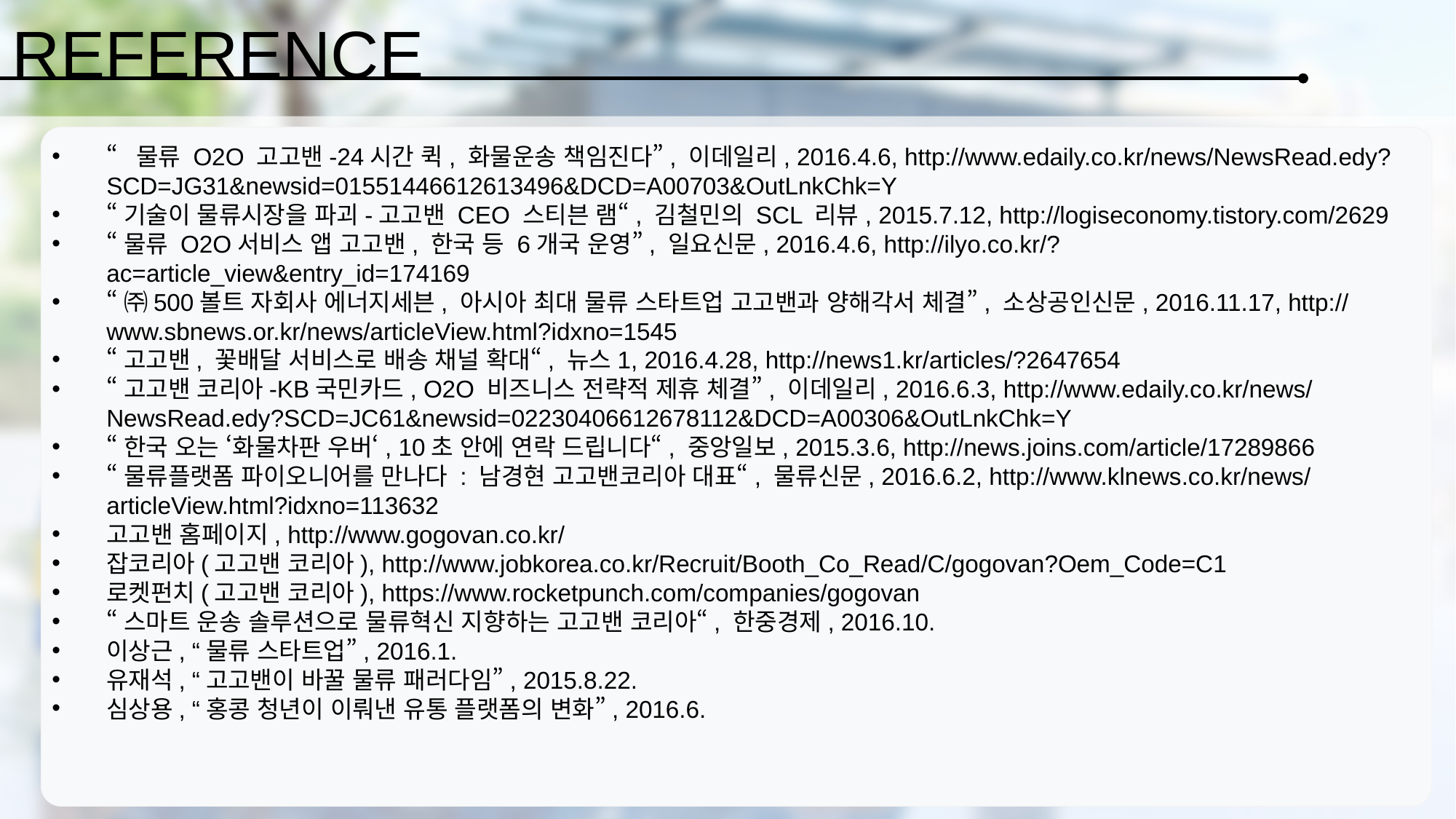

REFERENCE

“물류 O2O 고고밴-24시간 퀵, 화물운송 책임진다”, 이데일리, 2016.4.6, http://www.edaily.co.kr/news/NewsRead.edy?SCD=JG31&newsid=01551446612613496&DCD=A00703&OutLnkChk=Y
“기술이 물류시장을 파괴-고고밴 CEO 스티븐 램“, 김철민의 SCL 리뷰, 2015.7.12, http://logiseconomy.tistory.com/2629
“물류 O2O서비스 앱 고고밴, 한국 등 6개국 운영”, 일요신문, 2016.4.6, http://ilyo.co.kr/?ac=article_view&entry_id=174169
“㈜500볼트 자회사 에너지세븐, 아시아 최대 물류 스타트업 고고밴과 양해각서 체결”, 소상공인신문, 2016.11.17, http://www.sbnews.or.kr/news/articleView.html?idxno=1545
“고고밴, 꽃배달 서비스로 배송 채널 확대“, 뉴스1, 2016.4.28, http://news1.kr/articles/?2647654
“고고밴 코리아-KB국민카드, O2O 비즈니스 전략적 제휴 체결”, 이데일리, 2016.6.3, http://www.edaily.co.kr/news/NewsRead.edy?SCD=JC61&newsid=02230406612678112&DCD=A00306&OutLnkChk=Y
“한국 오는 ‘화물차판 우버‘, 10초 안에 연락 드립니다“, 중앙일보, 2015.3.6, http://news.joins.com/article/17289866
“물류플랫폼 파이오니어를 만나다 : 남경현 고고밴코리아 대표“, 물류신문, 2016.6.2, http://www.klnews.co.kr/news/articleView.html?idxno=113632
고고밴 홈페이지, http://www.gogovan.co.kr/
잡코리아(고고밴 코리아), http://www.jobkorea.co.kr/Recruit/Booth_Co_Read/C/gogovan?Oem_Code=C1
로켓펀치(고고밴 코리아), https://www.rocketpunch.com/companies/gogovan
“스마트 운송 솔루션으로 물류혁신 지향하는 고고밴 코리아“, 한중경제, 2016.10.
이상근, “물류 스타트업”, 2016.1.
유재석, “고고밴이 바꿀 물류 패러다임”, 2015.8.22.
심상용, “홍콩 청년이 이뤄낸 유통 플랫폼의 변화”, 2016.6.

32